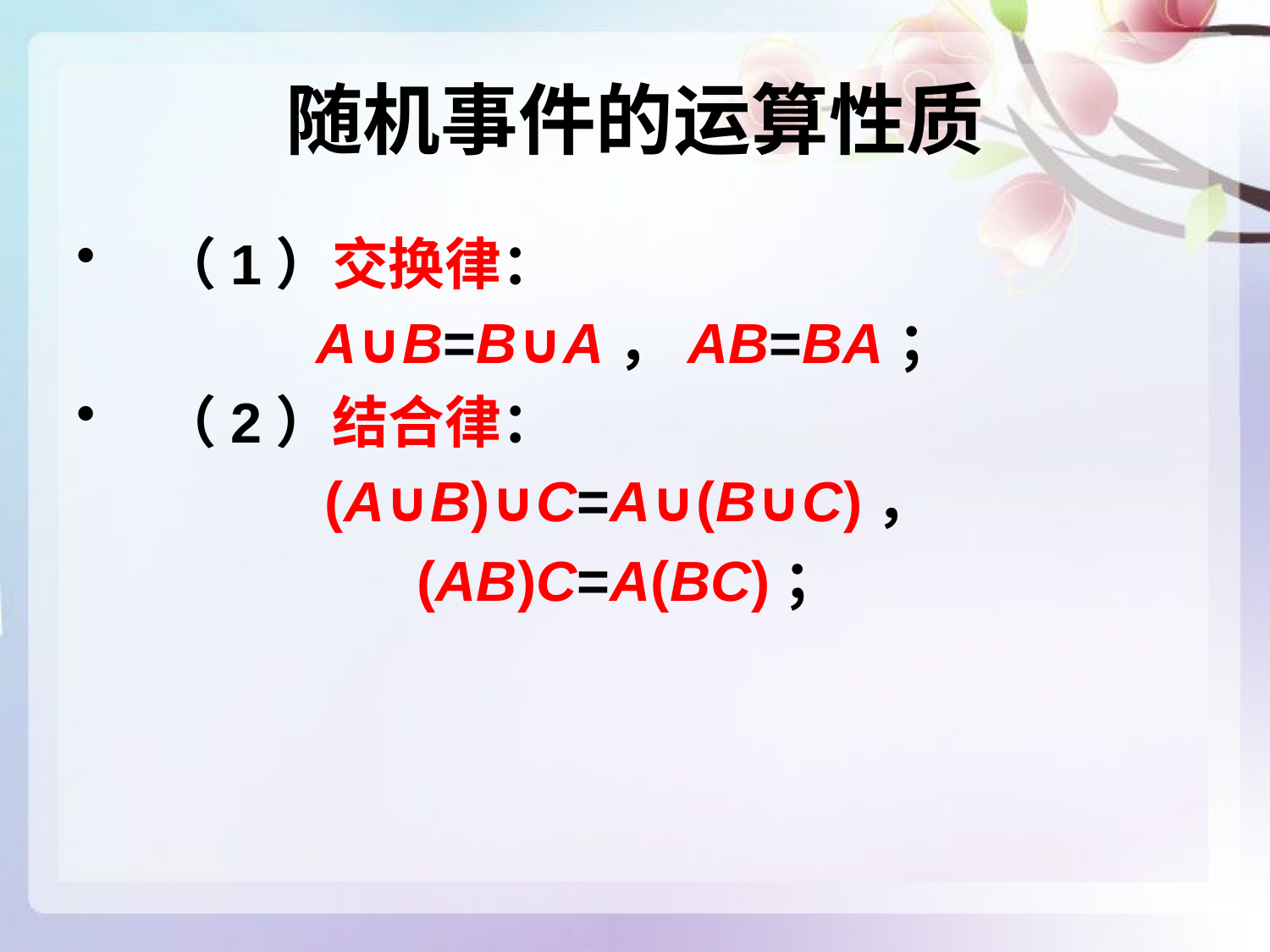

# 随机事件的运算性质
（1）交换律：
A∪B=B∪A，AB=BA；
（2）结合律：
(A∪B)∪C=A∪(B∪C)，
(AB)C=A(BC)；